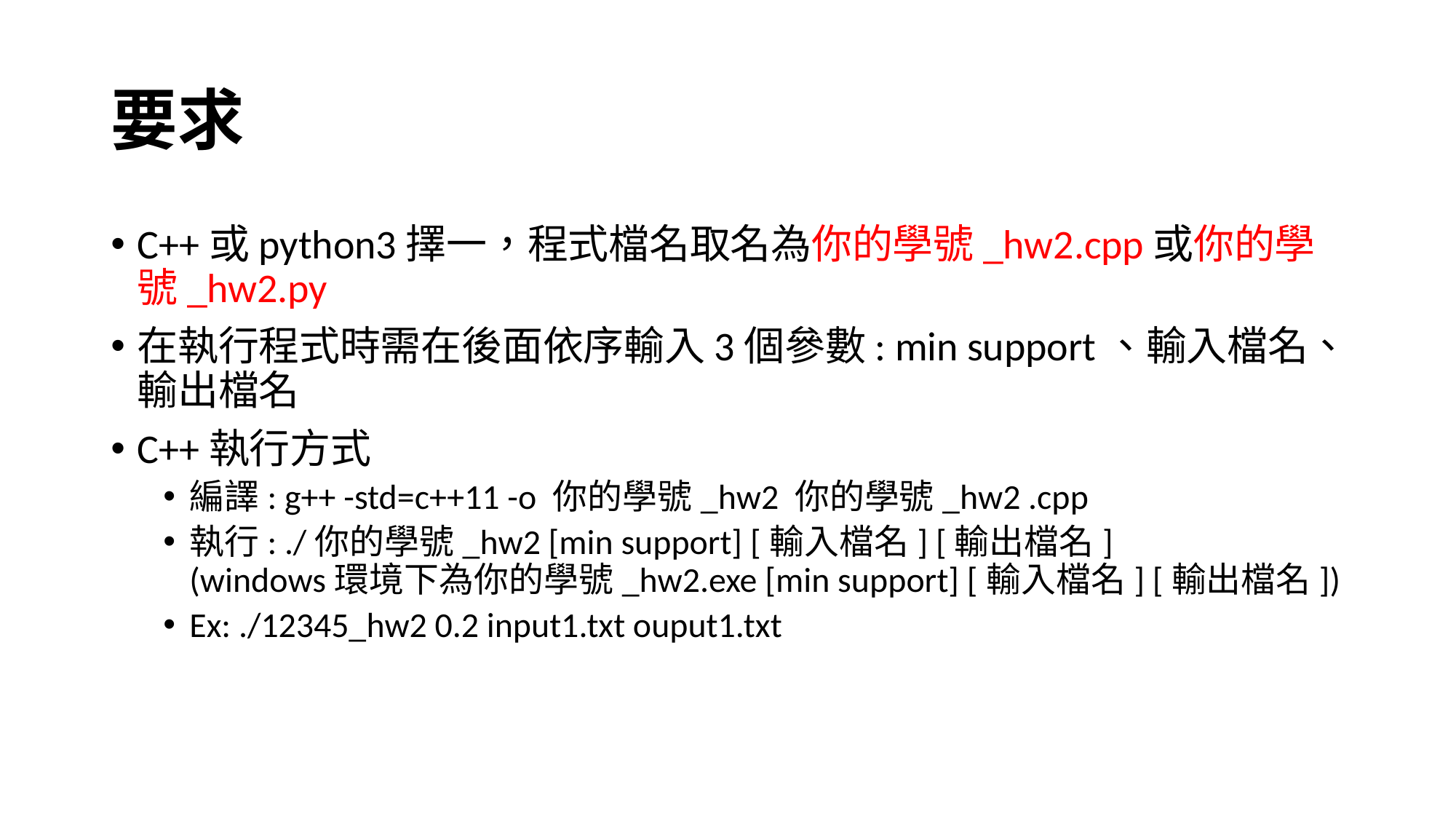

# 要求
C++或python3擇一，程式檔名取名為你的學號_hw2.cpp或你的學號_hw2.py
在執行程式時需在後面依序輸入3個參數: min support、輸入檔名、輸出檔名
C++執行方式
編譯: g++ -std=c++11 -o 你的學號_hw2 你的學號_hw2 .cpp
執行: ./你的學號_hw2 [min support] [輸入檔名] [輸出檔名]
(windows環境下為你的學號_hw2.exe [min support] [輸入檔名] [輸出檔名])
Ex: ./12345_hw2 0.2 input1.txt ouput1.txt